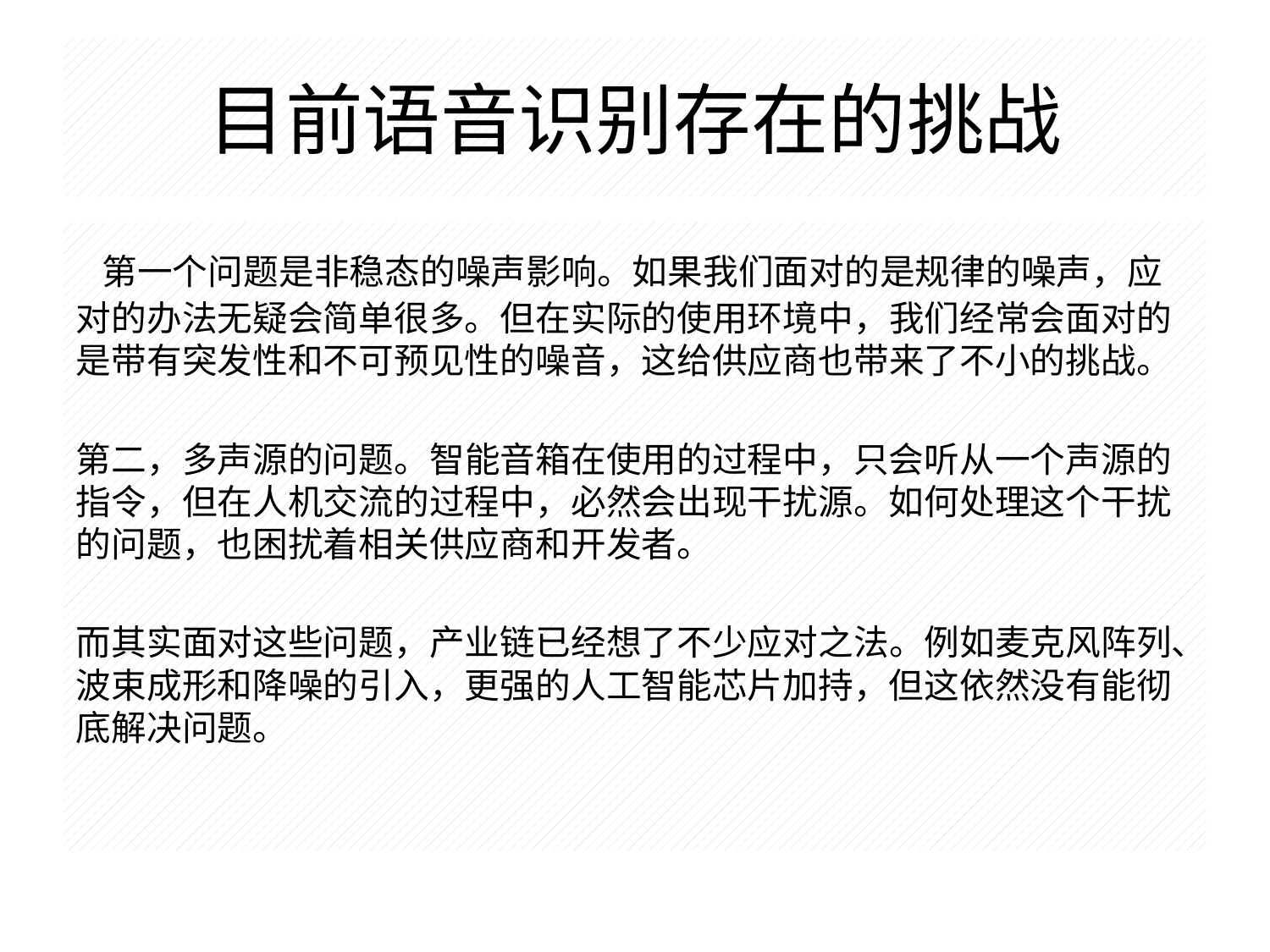

# 目前语音识别存在的挑战
 第一个问题是非稳态的噪声影响。如果我们面对的是规律的噪声，应对的办法无疑会简单很多。但在实际的使用环境中，我们经常会面对的是带有突发性和不可预见性的噪音，这给供应商也带来了不小的挑战。

第二，多声源的问题。智能音箱在使用的过程中，只会听从一个声源的指令，但在人机交流的过程中，必然会出现干扰源。如何处理这个干扰的问题，也困扰着相关供应商和开发者。

而其实面对这些问题，产业链已经想了不少应对之法。例如麦克风阵列、波束成形和降噪的引入，更强的人工智能芯片加持，但这依然没有能彻底解决问题。